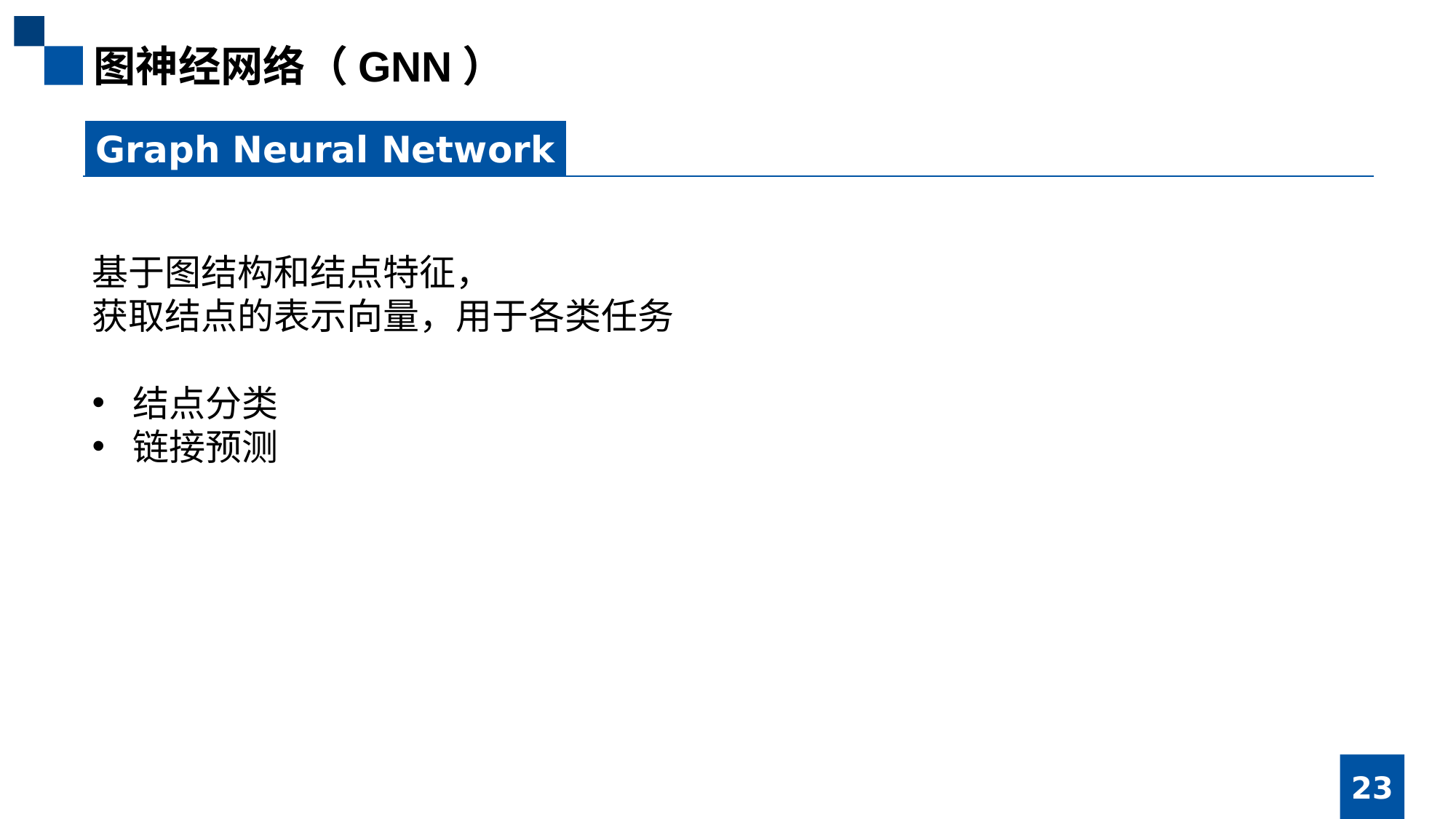

图神经网络（GNN）
Graph Neural Network

基于图结构和结点特征，
获取结点的表示向量，用于各类任务

结点分类
链接预测

23